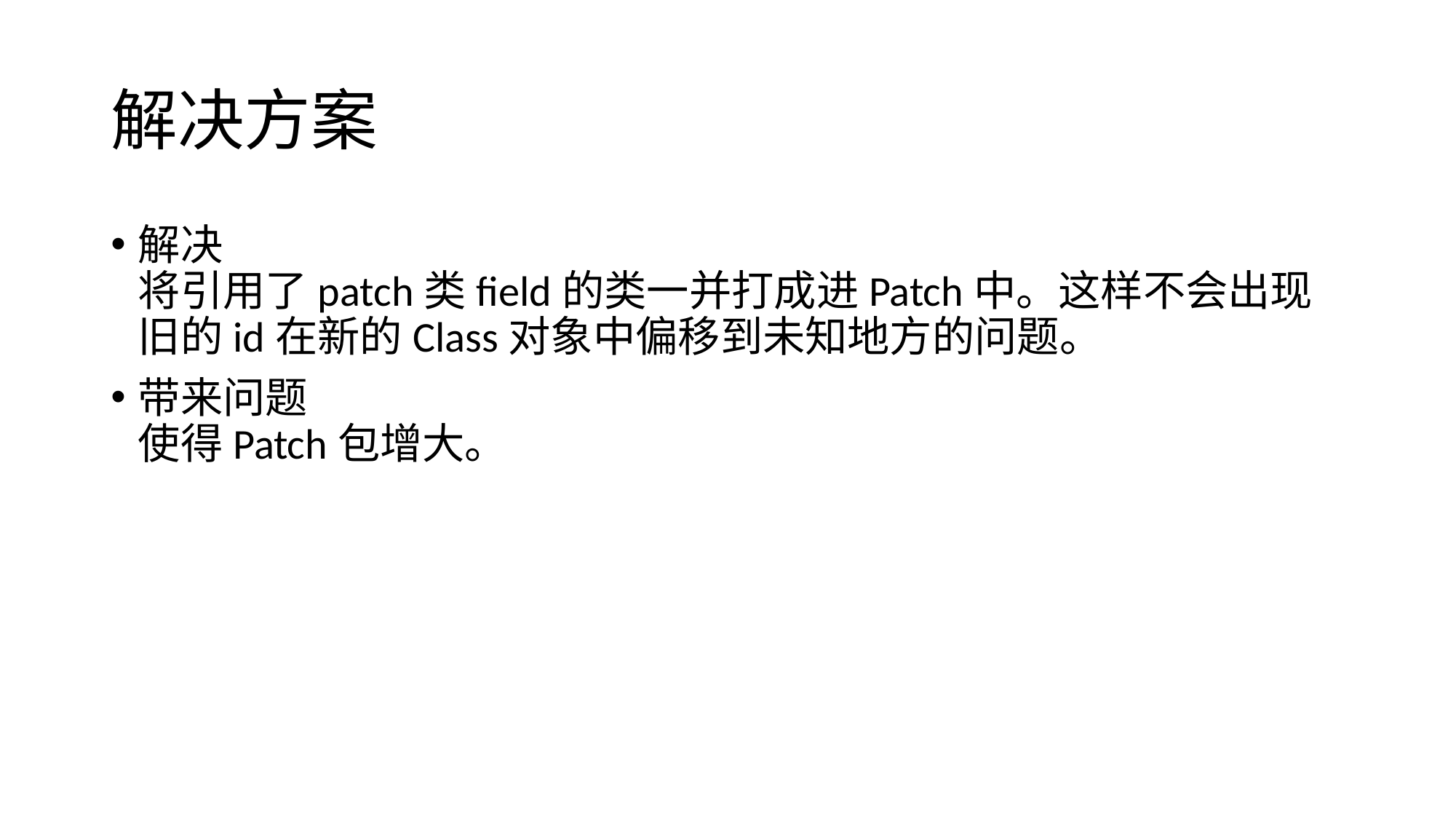

# 解决方案
解决
将引用了patch类field的类一并打成进Patch中。这样不会出现旧的id在新的Class对象中偏移到未知地方的问题。
带来问题
使得Patch包增大。